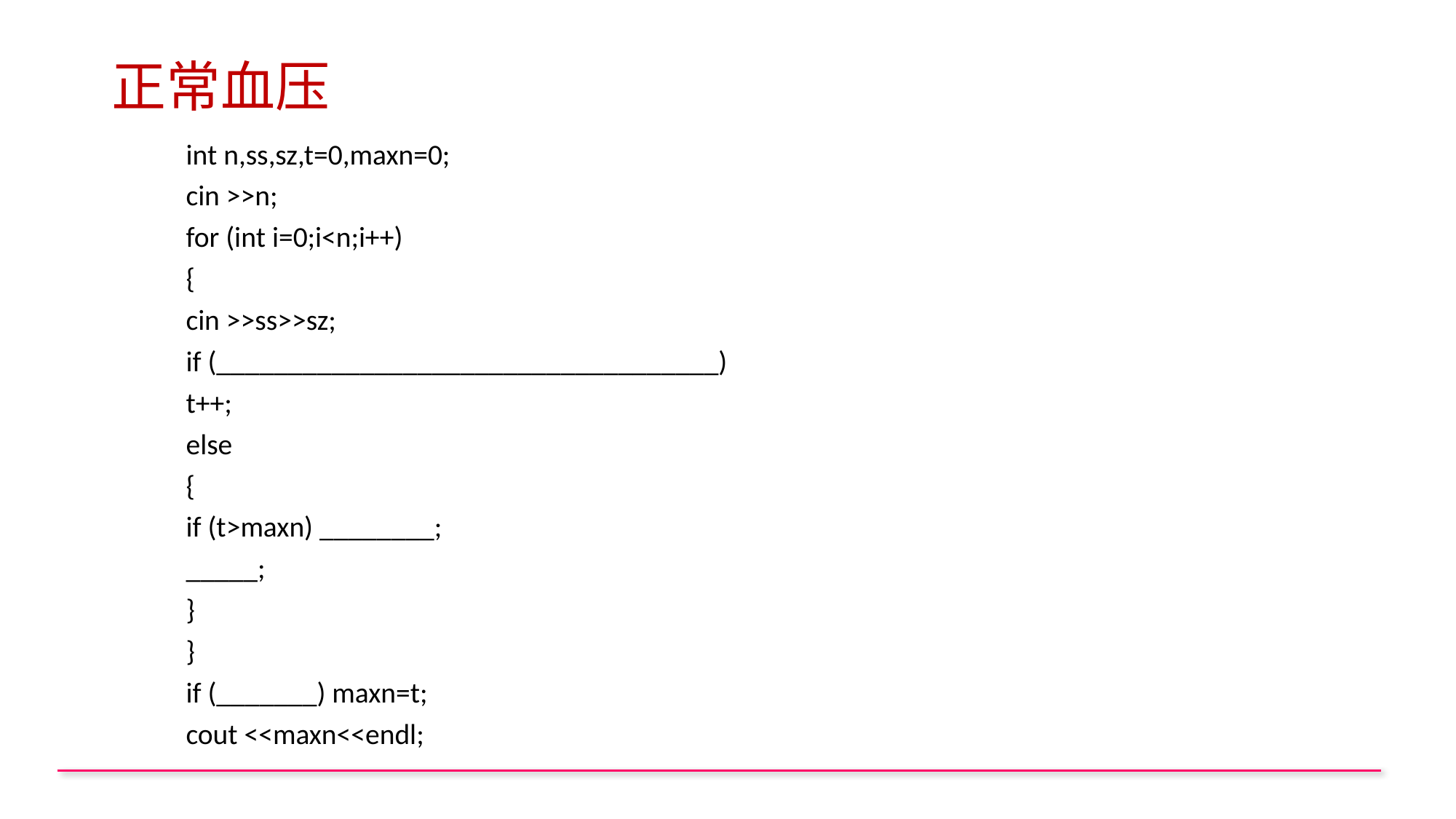

# 正常血压
	int n,ss,sz,t=0,maxn=0;
	cin >>n;
	for (int i=0;i<n;i++)
	{
		cin >>ss>>sz;
		if (___________________________________)
			t++;
		else
		{
			if (t>maxn) ________;
			_____;
		}
	}
	if (_______) maxn=t;
	cout <<maxn<<endl;